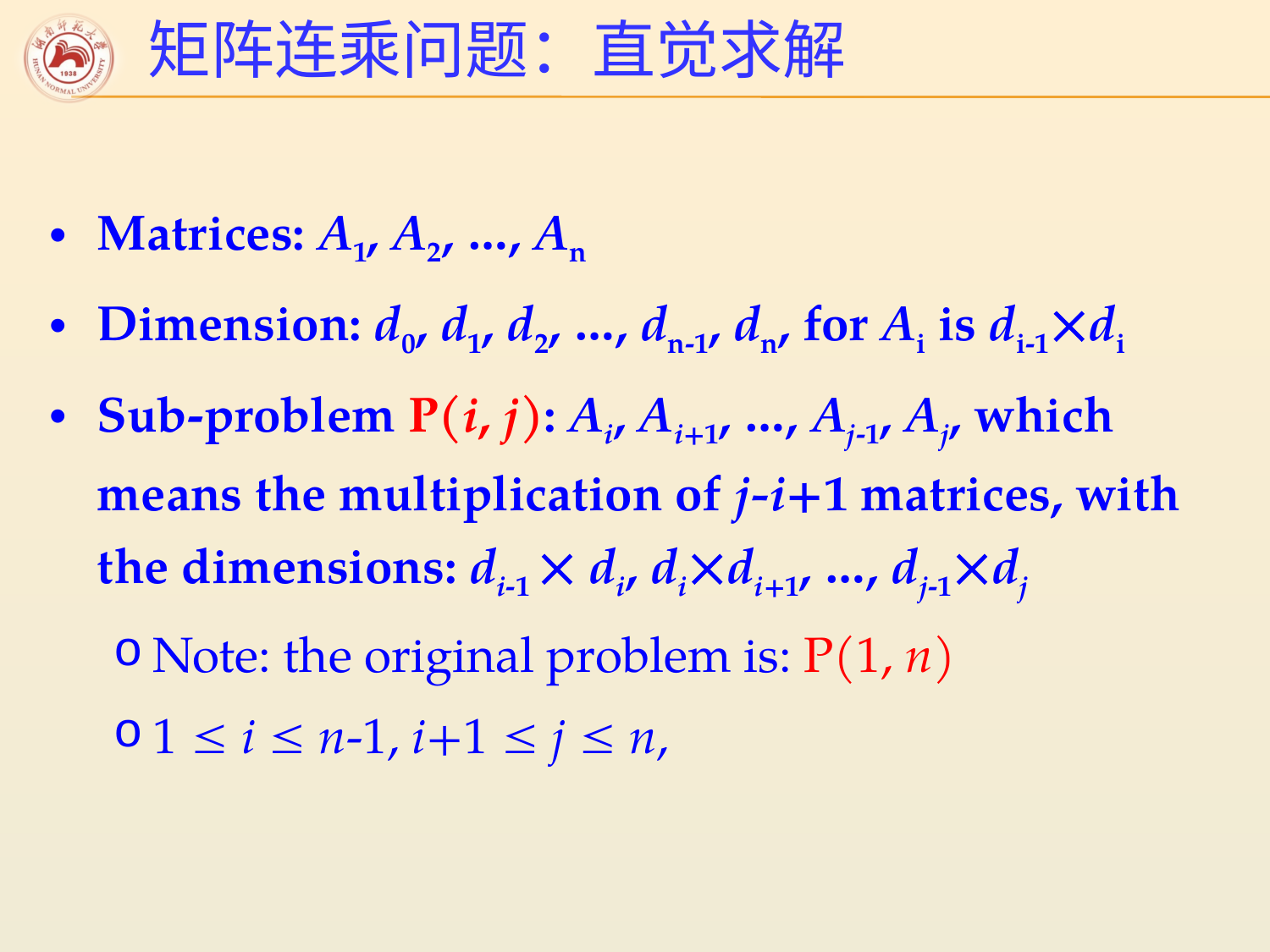

# 矩阵连乘问题：直觉求解
Matrices: A1, A2, …, An
Dimension: d0, d1, d2, …, dn-1, dn, for Ai is di-1×di
Sub-problem P(i, j): Ai, Ai+1, …, Aj-1, Aj, which means the multiplication of j-i+1 matrices, with the dimensions: di-1 × di, di×di+1, …, dj-1×dj
Note: the original problem is: P(1, n)
1 ≤ i ≤ n-1, i+1 ≤ j ≤ n,